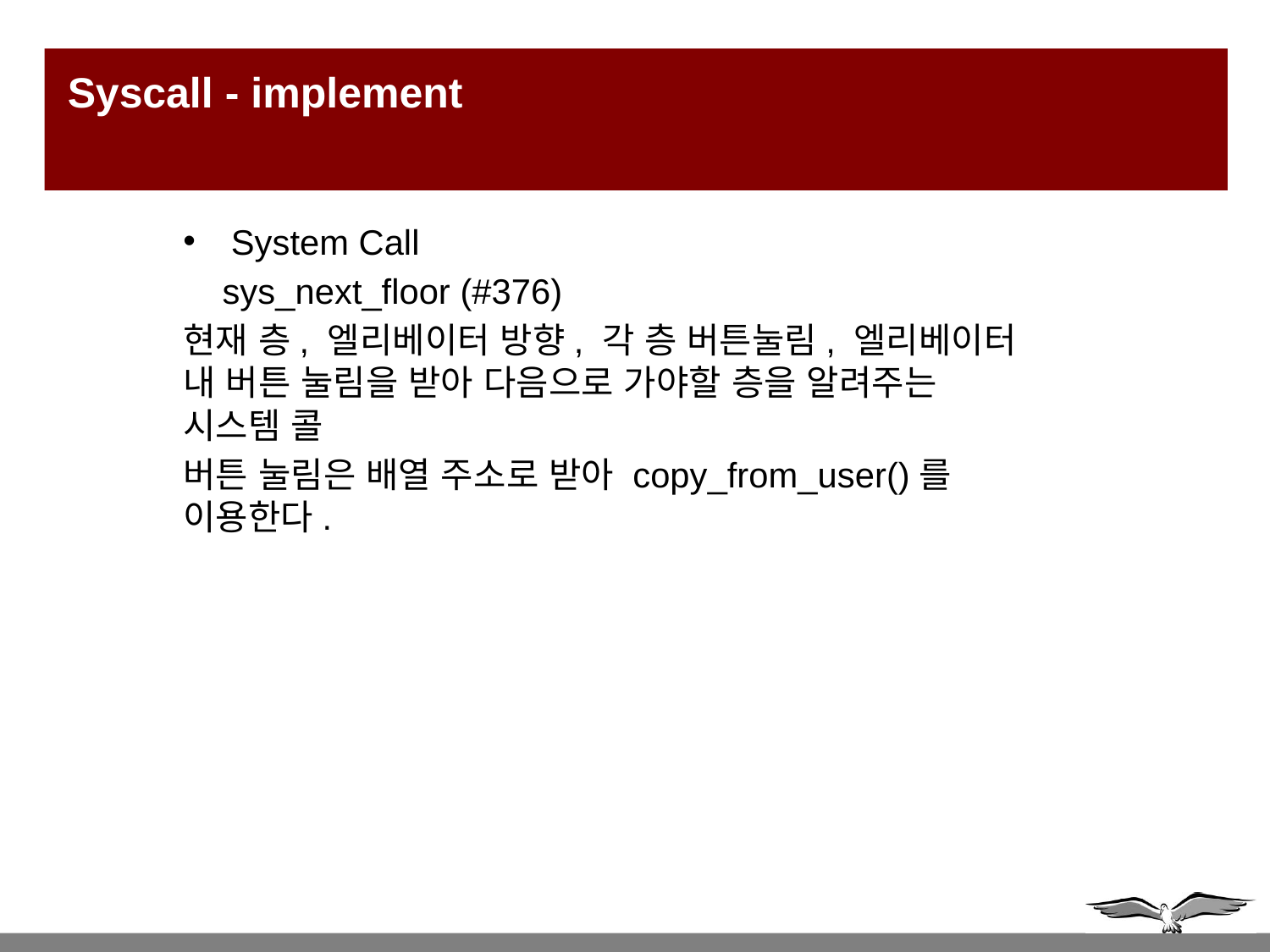

# Syscall - implement

System Call
    sys_next_floor (#376)
현재 층, 엘리베이터 방향, 각 층 버튼눌림, 엘리베이터 내 버튼 눌림을 받아 다음으로 가야할 층을 알려주는 시스템 콜
버튼 눌림은 배열 주소로 받아 copy_from_user()를 이용한다.